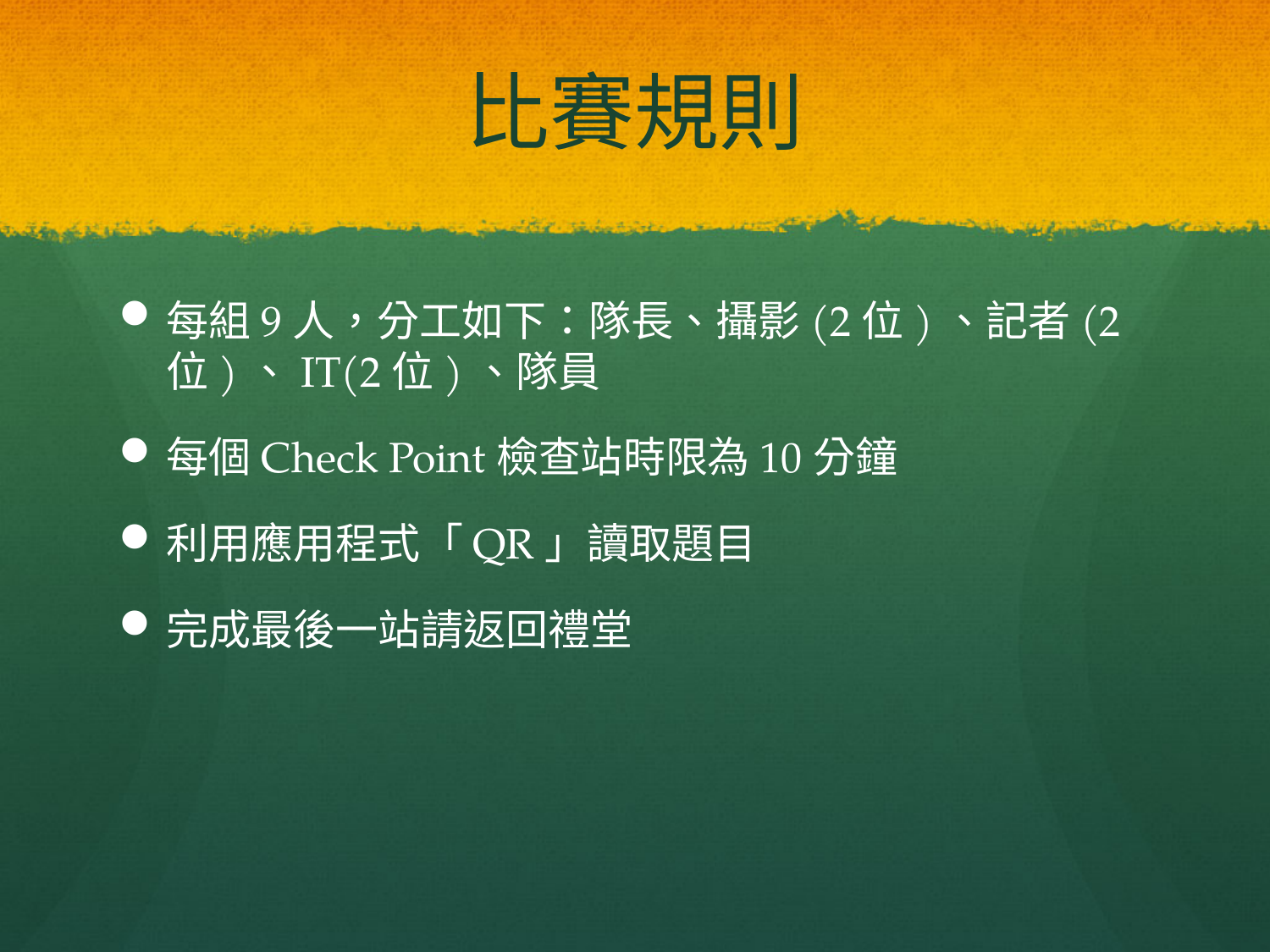

# 比賽規則
每組9人，分工如下：隊長、攝影(2位)、記者(2位)、IT(2位)、隊員
每個Check Point檢查站時限為10分鐘
利用應用程式「QR」讀取題目
完成最後一站請返回禮堂